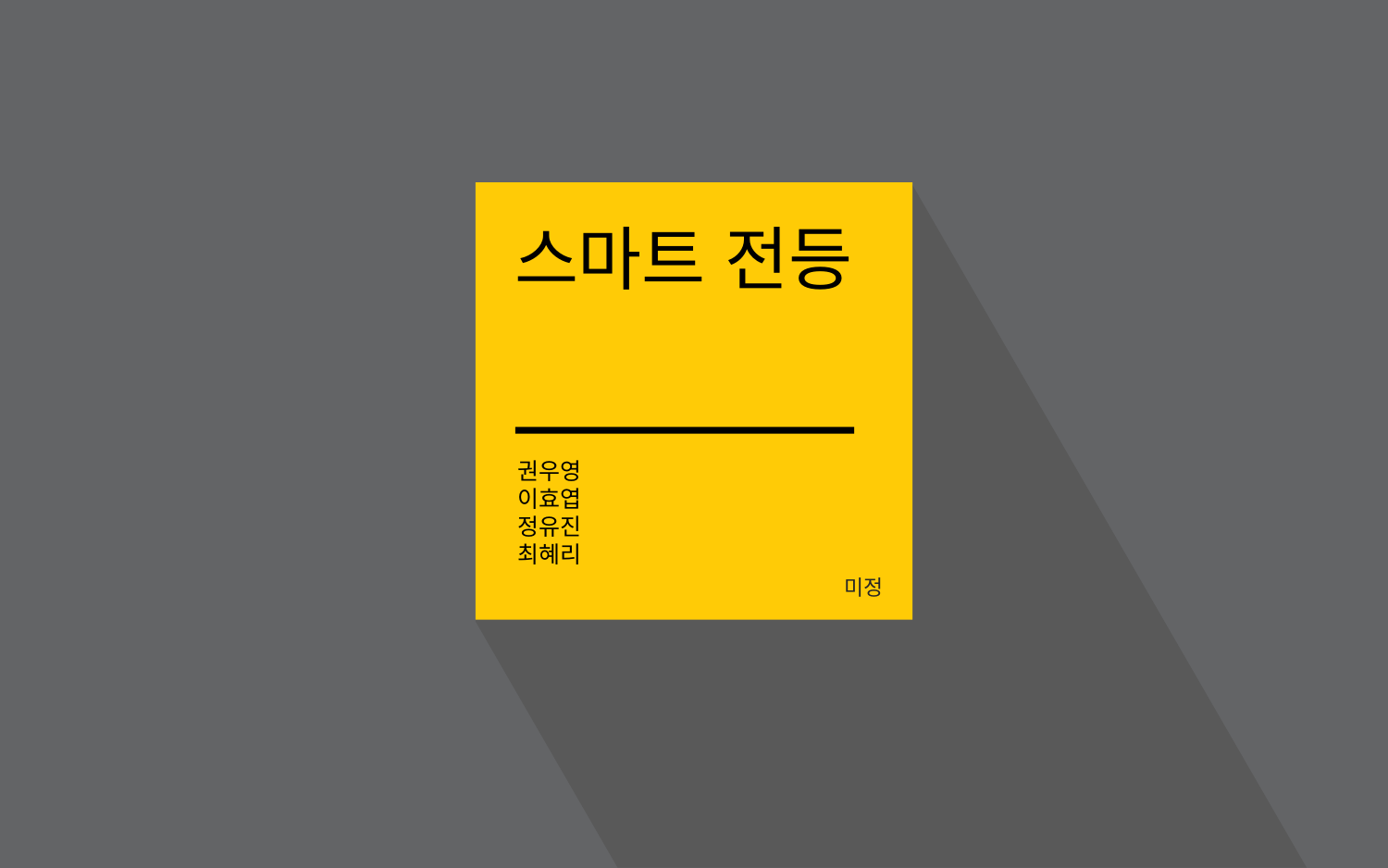

스마트 전등

권우영
이효엽
정유진
최혜리
 미정